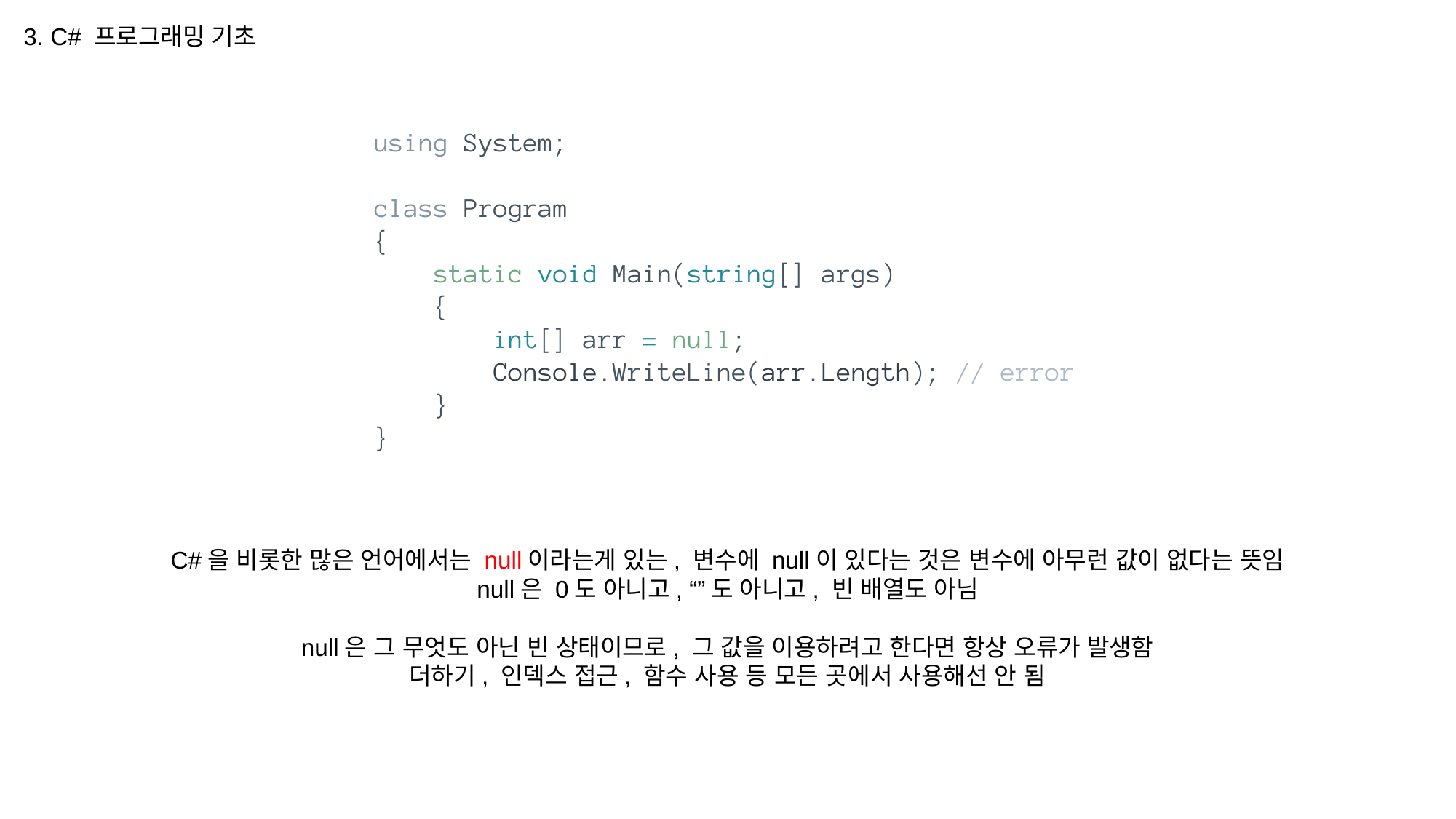

3. C# 프로그래밍 기초
using System;
class Program
{
    static void Main(string[] args)
    {
        int[] arr = null;
        Console.WriteLine(arr.Length); // error
    }
}
C#을 비롯한 많은 언어에서는 null이라는게 있는, 변수에 null이 있다는 것은 변수에 아무런 값이 없다는 뜻임
null은 0도 아니고, “”도 아니고, 빈 배열도 아님

null은 그 무엇도 아닌 빈 상태이므로, 그 값을 이용하려고 한다면 항상 오류가 발생함
더하기, 인덱스 접근, 함수 사용 등 모든 곳에서 사용해선 안 됨